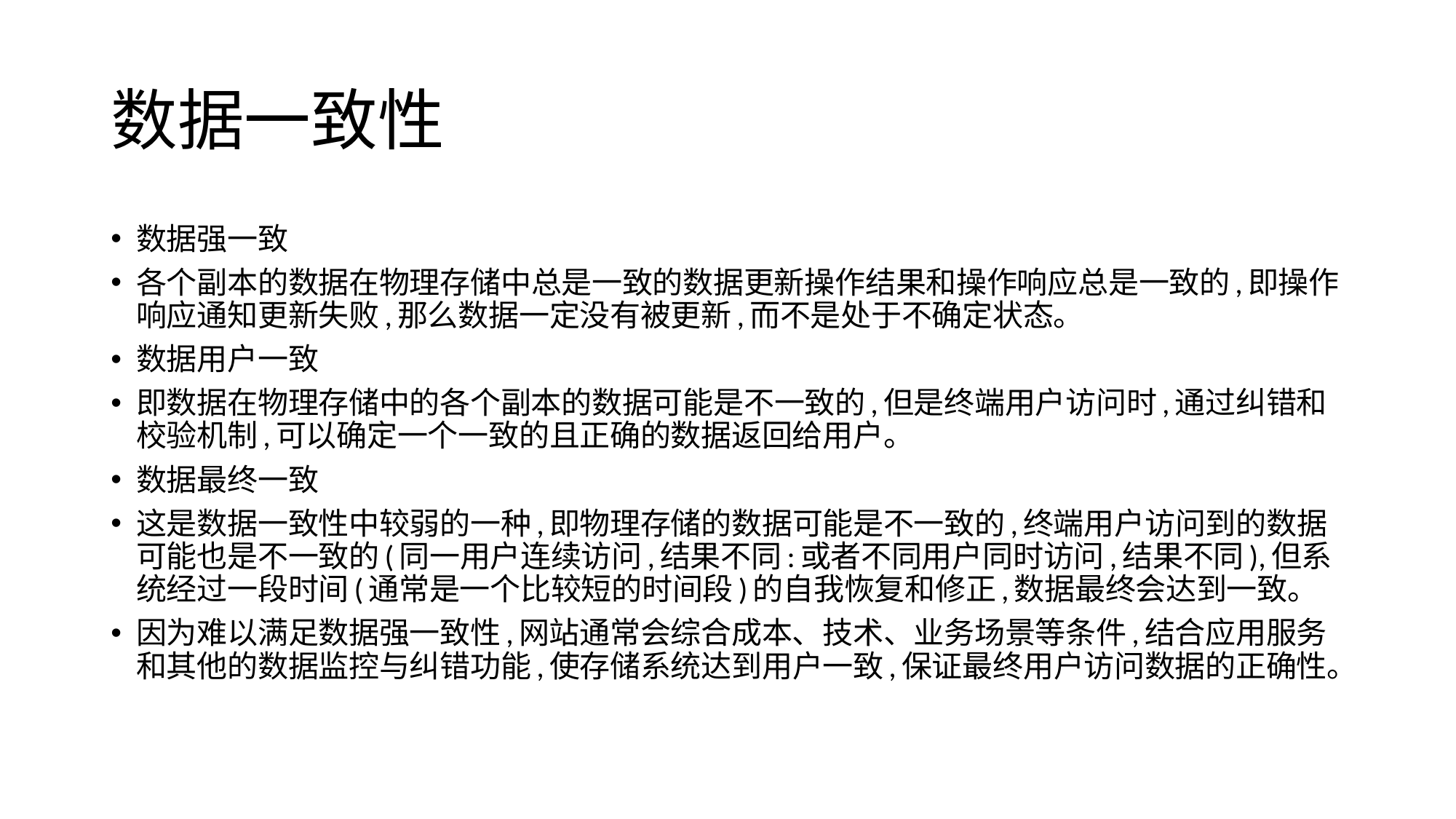

# 数据一致性
数据强一致
各个副本的数据在物理存储中总是一致的数据更新操作结果和操作响应总是一致的,即操作响应通知更新失败,那么数据一定没有被更新,而不是处于不确定状态。
数据用户一致
即数据在物理存储中的各个副本的数据可能是不一致的,但是终端用户访问时,通过纠错和校验机制,可以确定一个一致的且正确的数据返回给用户。
数据最终一致
这是数据一致性中较弱的一种,即物理存储的数据可能是不一致的,终端用户访问到的数据可能也是不一致的(同一用户连续访问,结果不同:或者不同用户同时访问,结果不同),但系统经过一段时间(通常是一个比较短的时间段)的自我恢复和修正,数据最终会达到一致。
因为难以满足数据强一致性,网站通常会综合成本、技术、业务场景等条件,结合应用服务和其他的数据监控与纠错功能,使存储系统达到用户一致,保证最终用户访问数据的正确性。